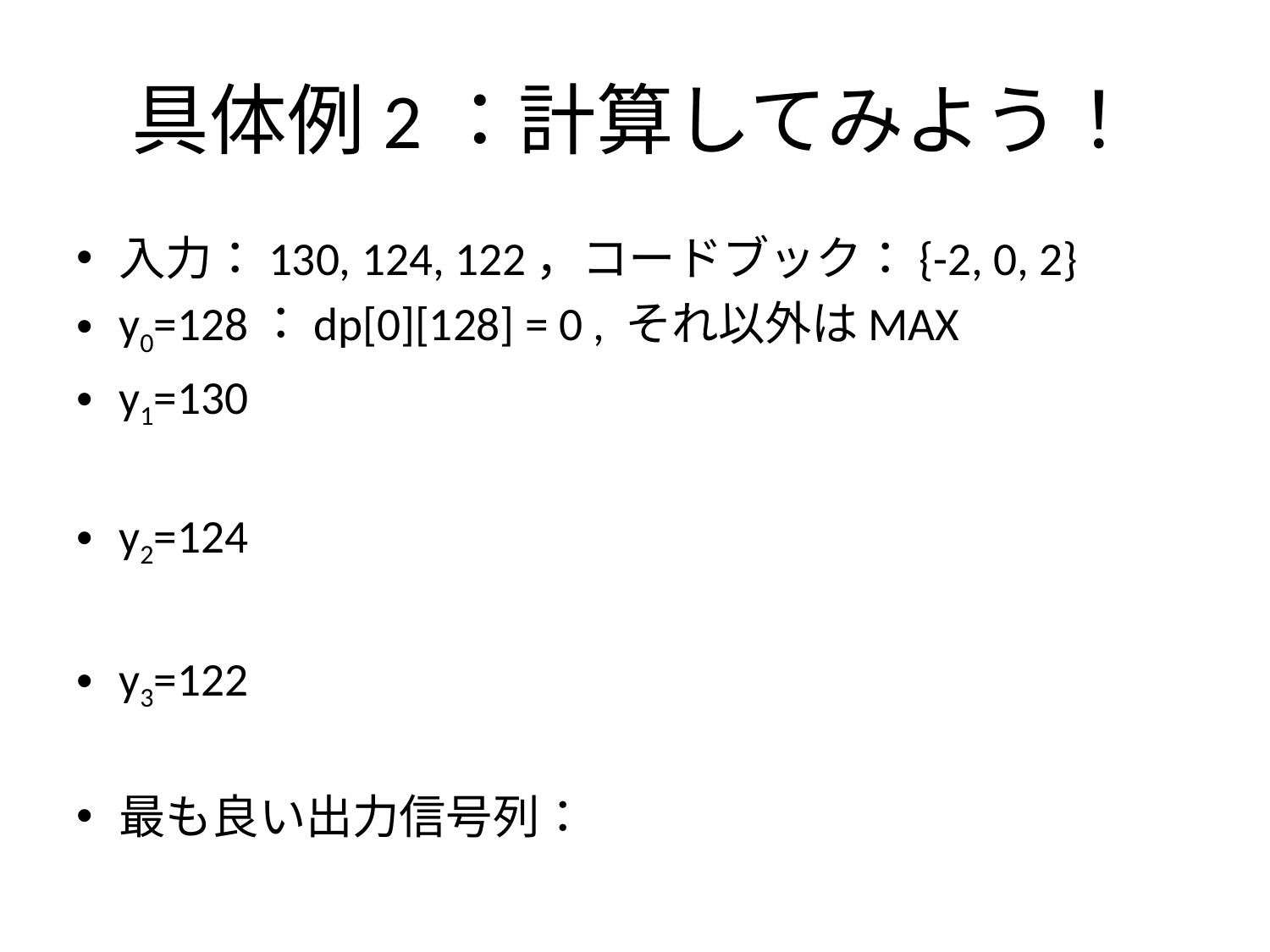

# 具体例2：計算してみよう！
入力：130, 124, 122，コードブック：{-2, 0, 2}
y0=128：dp[0][128] = 0 , それ以外はMAX
y1=130

y2=124

y3=122

最も良い出力信号列：